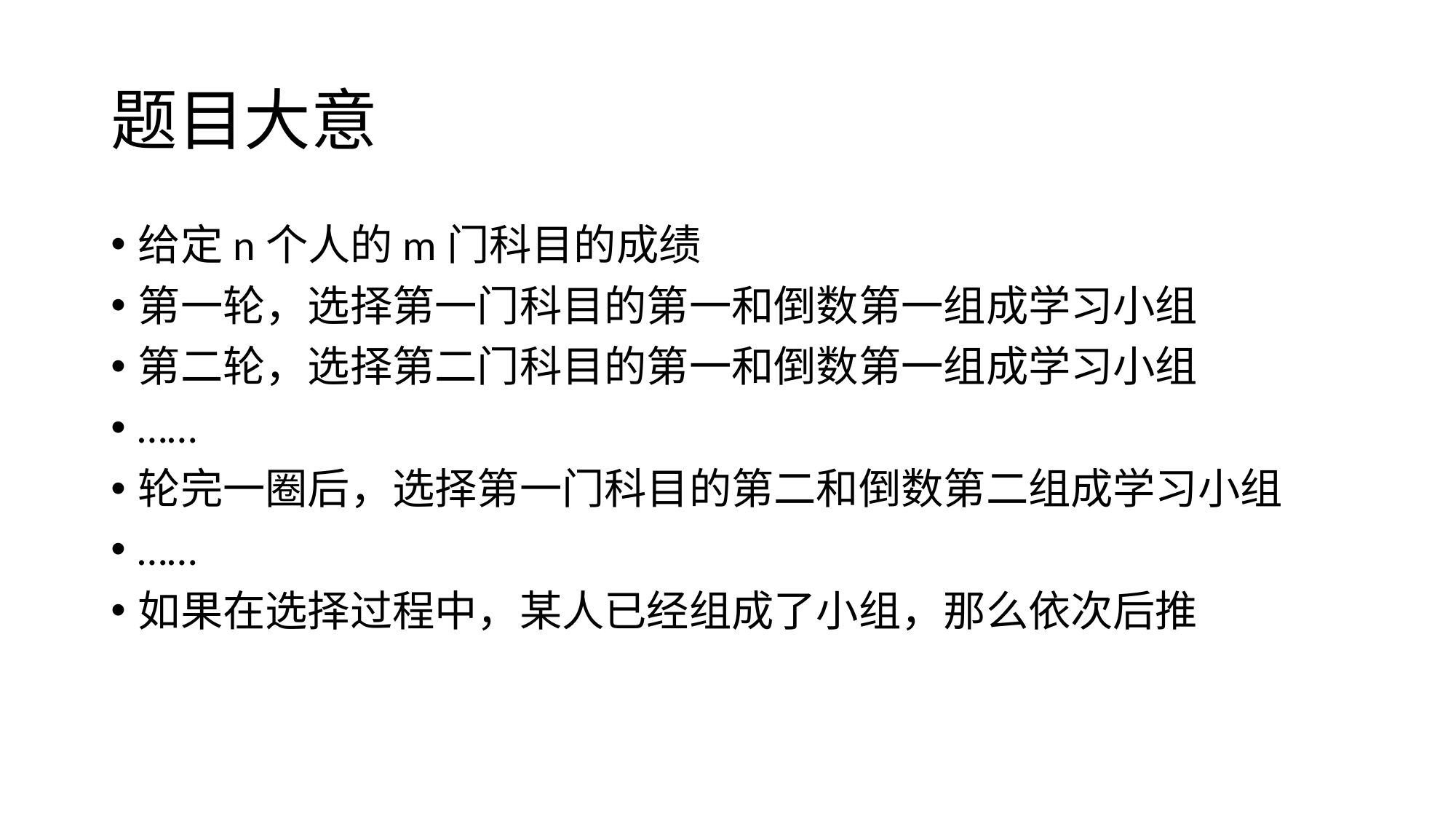

# 题目大意
给定n个人的m门科目的成绩
第一轮，选择第一门科目的第一和倒数第一组成学习小组
第二轮，选择第二门科目的第一和倒数第一组成学习小组
……
轮完一圈后，选择第一门科目的第二和倒数第二组成学习小组
……
如果在选择过程中，某人已经组成了小组，那么依次后推